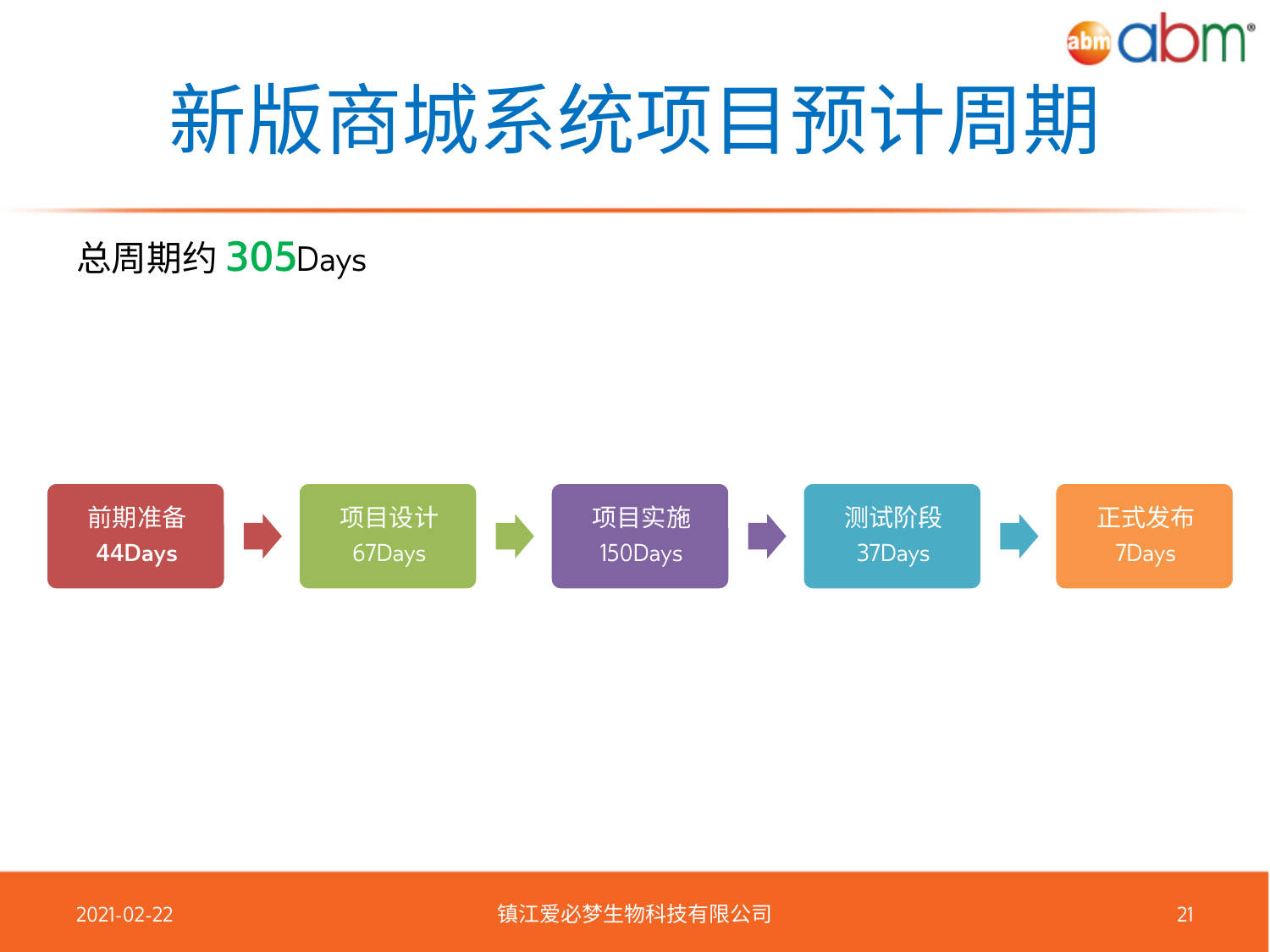

# 新版商城系统项目预计周期
总周期约305Days

前期准备
44Days

项目设计
67Days

项目实施
150Days

测试阶段
37Days

正式发布
7Days
2021-02-22
镇江爱必梦生物科技有限公司
21